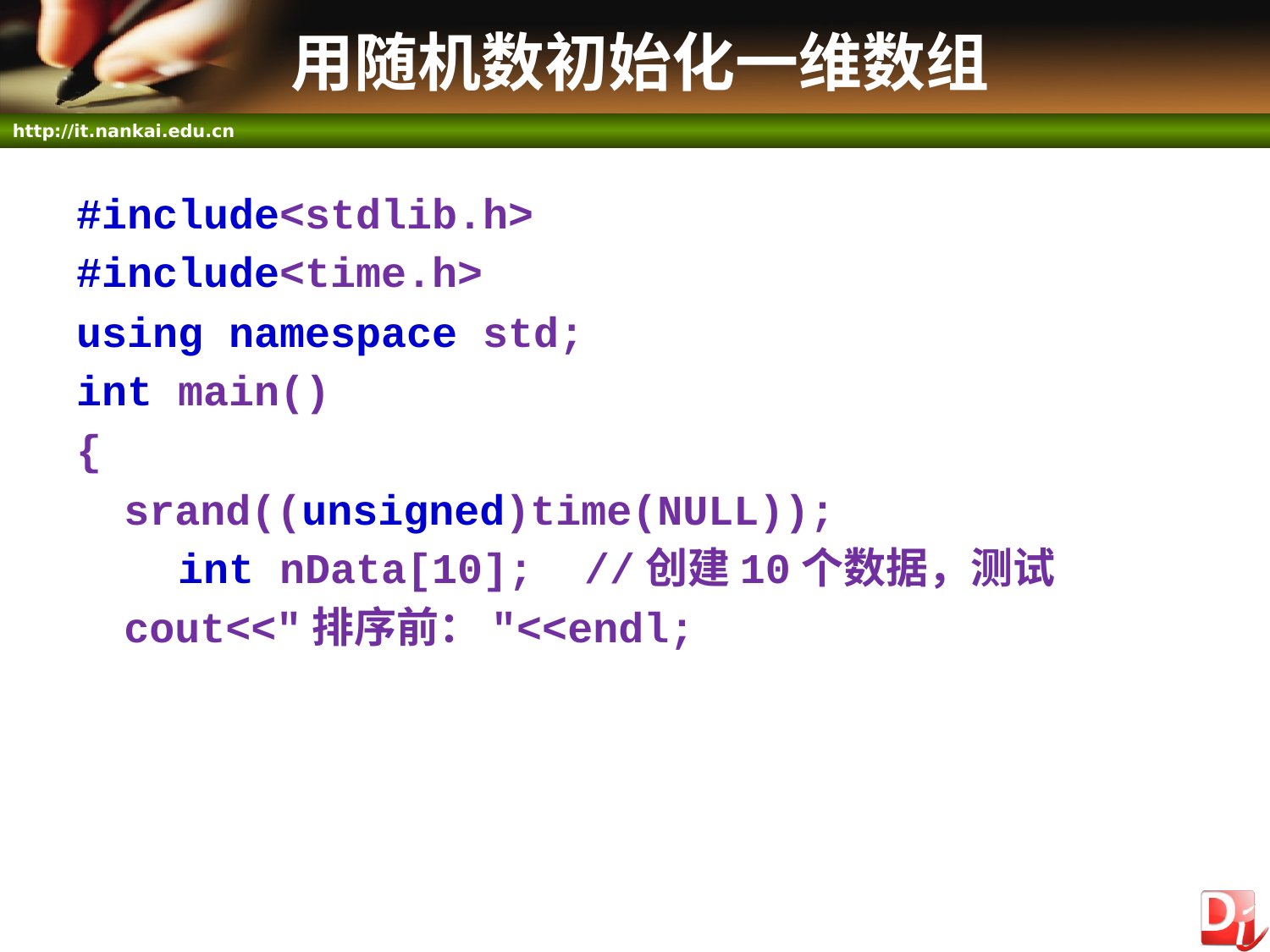

# 用随机数初始化一维数组
#include<stdlib.h>
#include<time.h>
using namespace std;
int main()
{
	srand((unsigned)time(NULL));
    int nData[10];  //创建10个数据，测试
	cout<<"排序前："<<endl;